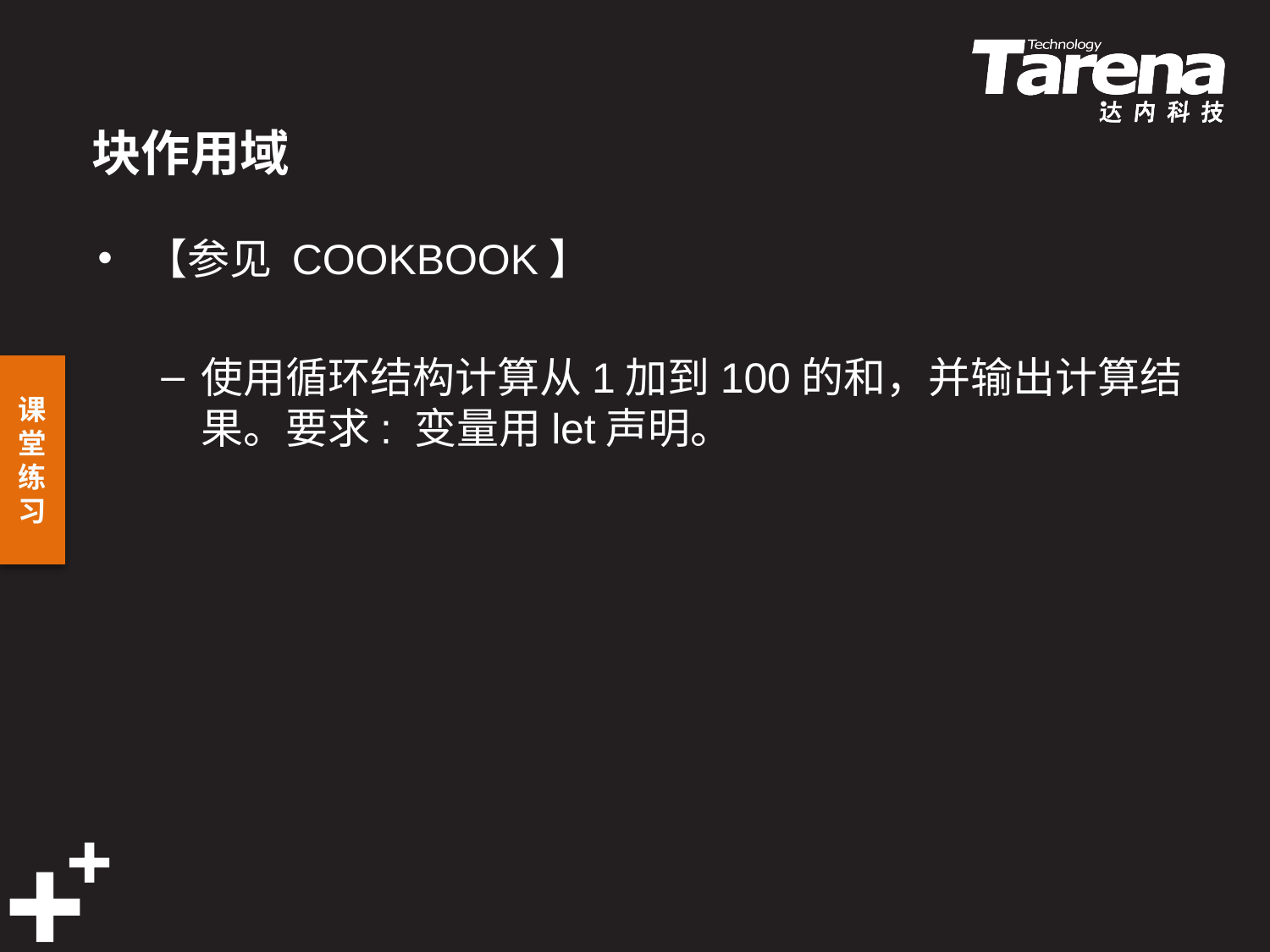

# 块作用域
【参见 COOKBOOK】

使用循环结构计算从1加到100的和，并输出计算结果。要求: 变量用let声明。